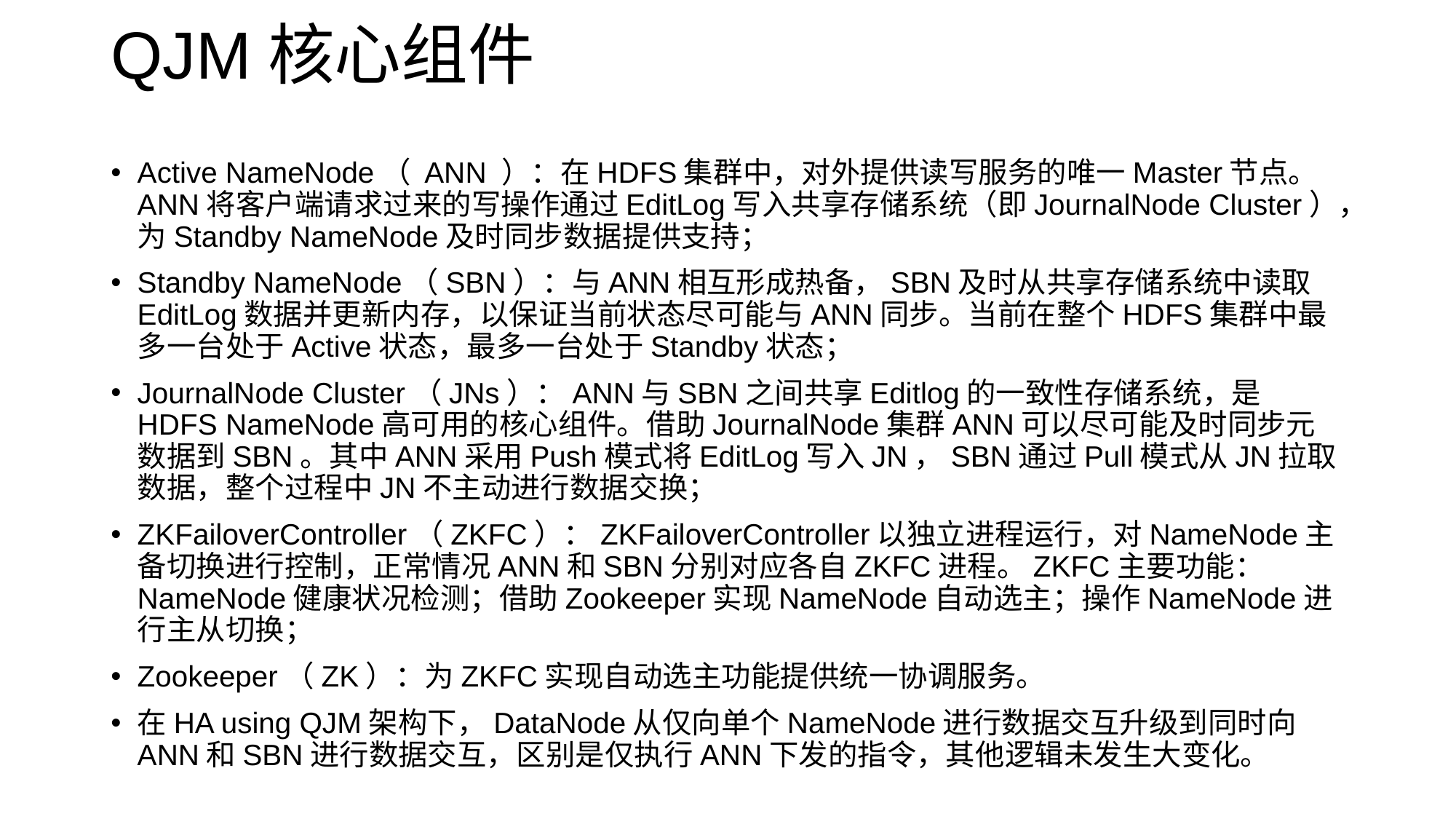

# QJM核心组件
Active NameNode（ ANN ）：在HDFS集群中，对外提供读写服务的唯一Master节点。ANN将客户端请求过来的写操作通过EditLog写入共享存储系统（即JournalNode Cluster），为Standby NameNode及时同步数据提供支持；
Standby NameNode（SBN）：与ANN相互形成热备，SBN及时从共享存储系统中读取EditLog数据并更新内存，以保证当前状态尽可能与ANN同步。当前在整个HDFS集群中最多一台处于Active状态，最多一台处于Standby状态；
JournalNode Cluster（JNs）：ANN与SBN之间共享Editlog的一致性存储系统，是HDFS NameNode高可用的核心组件。借助JournalNode集群ANN可以尽可能及时同步元数据到SBN。其中ANN采用Push模式将EditLog写入JN，SBN通过Pull模式从JN拉取数据，整个过程中JN不主动进行数据交换；
ZKFailoverController（ZKFC）：ZKFailoverController以独立进程运行，对NameNode主备切换进行控制，正常情况ANN和SBN分别对应各自ZKFC进程。ZKFC主要功能：NameNode健康状况检测；借助Zookeeper实现NameNode自动选主；操作NameNode进行主从切换；
Zookeeper（ZK）：为ZKFC实现自动选主功能提供统一协调服务。
在HA using QJM架构下，DataNode从仅向单个NameNode进行数据交互升级到同时向ANN和SBN进行数据交互，区别是仅执行ANN下发的指令，其他逻辑未发生大变化。